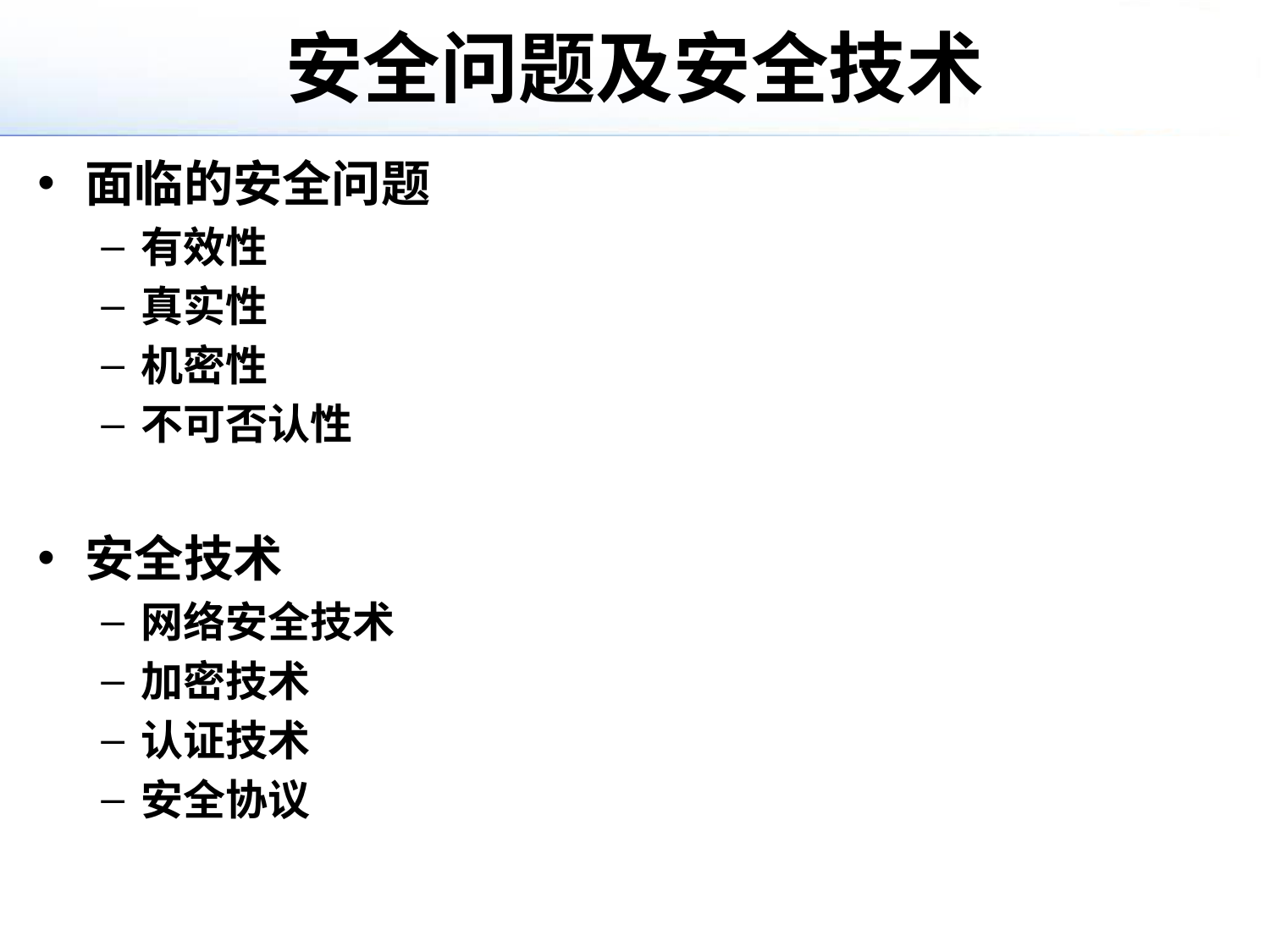

# 安全问题及安全技术
面临的安全问题
有效性
真实性
机密性
不可否认性

安全技术
网络安全技术
加密技术
认证技术
安全协议